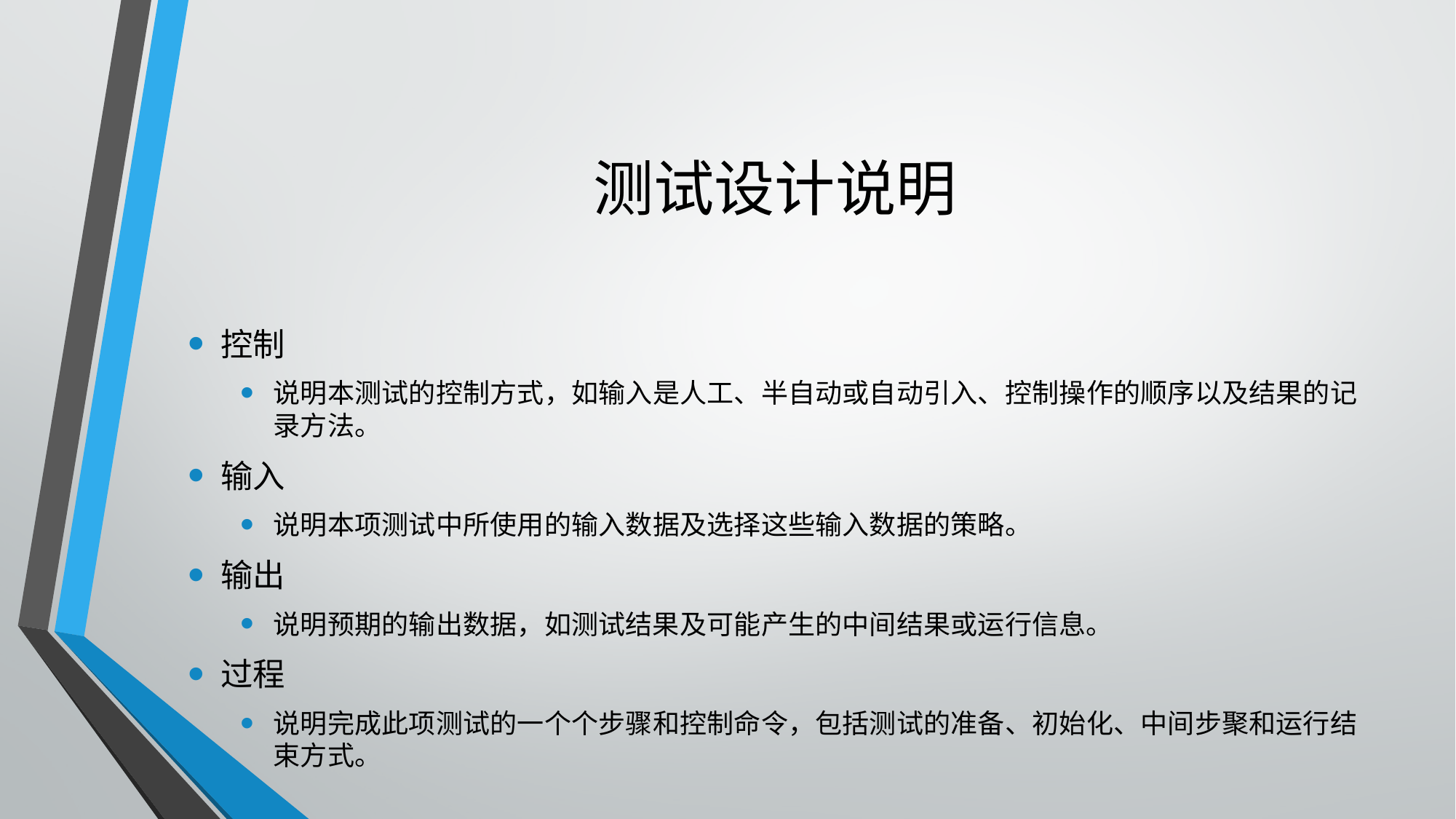

# 测试设计说明
控制
说明本测试的控制方式，如输入是人工、半自动或自动引入、控制操作的顺序以及结果的记录方法。
输入
说明本项测试中所使用的输入数据及选择这些输入数据的策略。
输出
说明预期的输出数据，如测试结果及可能产生的中间结果或运行信息。
过程
说明完成此项测试的一个个步骤和控制命令，包括测试的准备、初始化、中间步聚和运行结束方式。